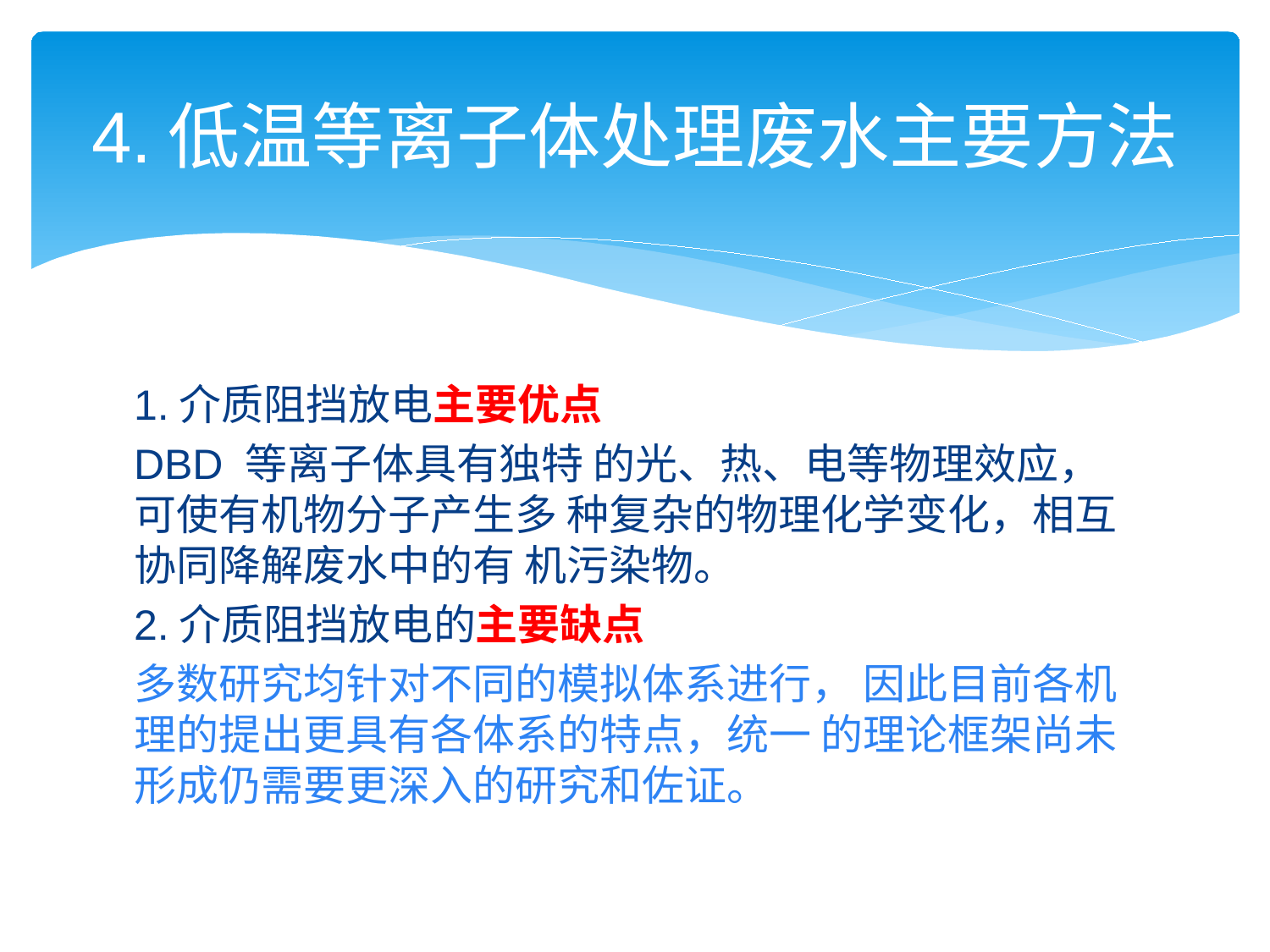

# 4.低温等离子体处理废水主要方法
1.介质阻挡放电主要优点
DBD 等离子体具有独特 的光、热、电等物理效应，可使有机物分子产生多 种复杂的物理化学变化，相互协同降解废水中的有 机污染物。
2.介质阻挡放电的主要缺点
多数研究均针对不同的模拟体系进行， 因此目前各机理的提出更具有各体系的特点，统一 的理论框架尚未形成仍需要更深入的研究和佐证。